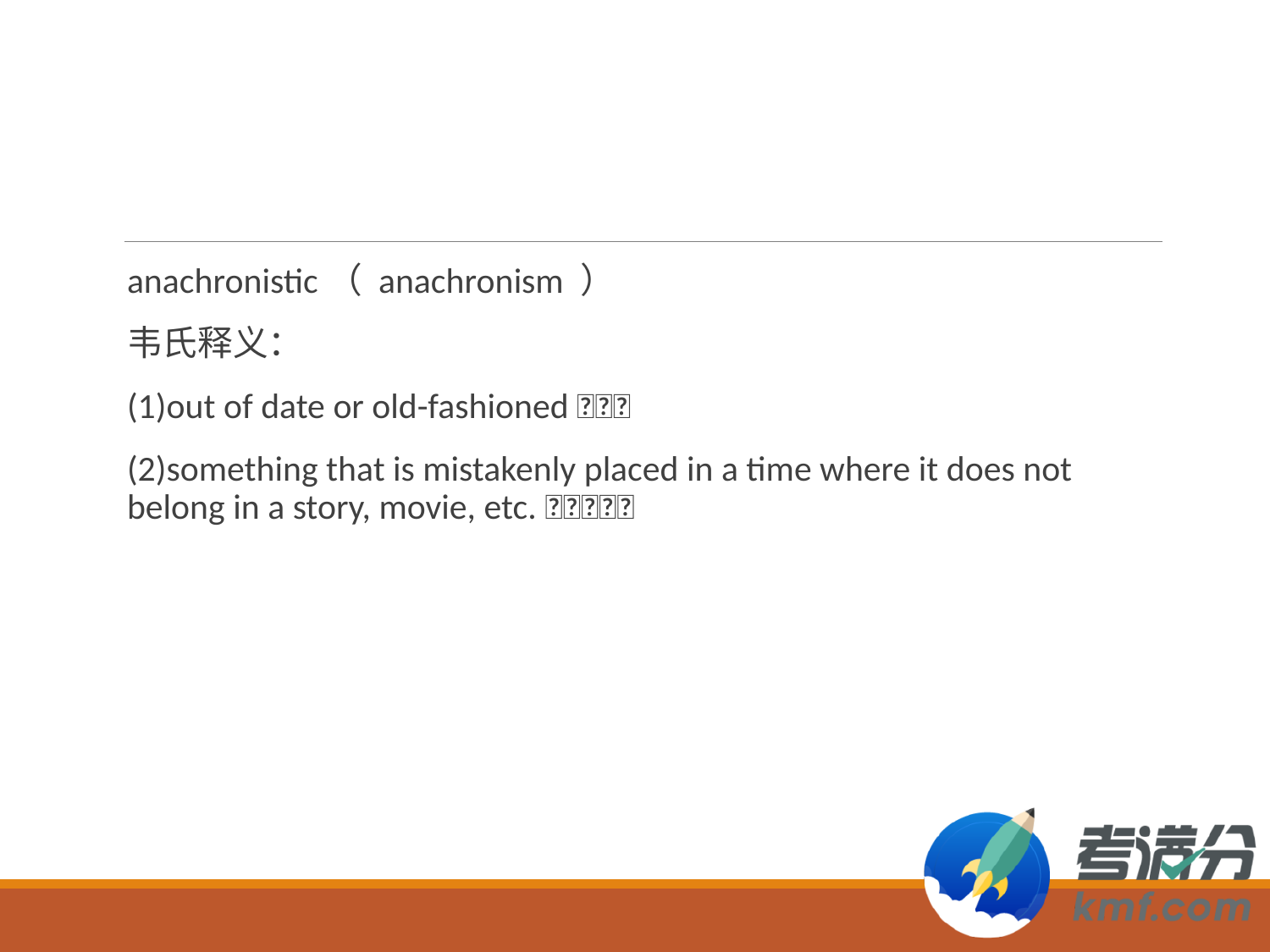

anachronistic（ anachronism ）
韦氏释义：
(1)out of date or old-fashioned 􁬦􀷸􁌱
(2)something that is mistakenly placed in a time where it does not belong in a story, movie, etc. 􀷸􀕤􁲙􁧏􁌱